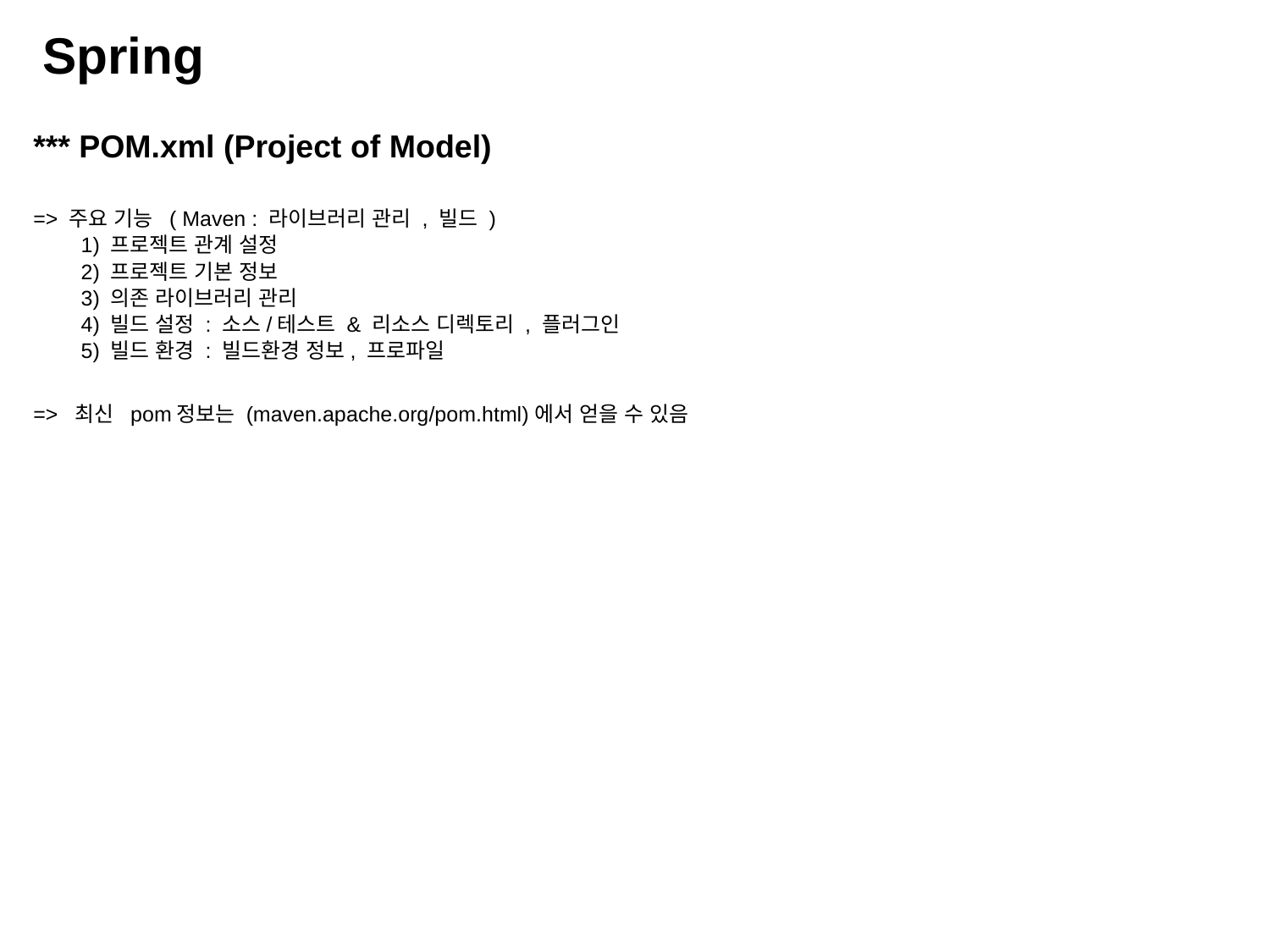

# Spring
*** POM.xml (Project of Model)

=> 주요 기능  ( Maven : 라이브러리 관리 , 빌드 )
1) 프로젝트 관계 설정
2) 프로젝트 기본 정보
3) 의존 라이브러리 관리
4) 빌드 설정 : 소스/테스트 & 리소스 디렉토리 , 플러그인
5) 빌드 환경 : 빌드환경 정보, 프로파일
=>  최신  pom정보는 (maven.apache.org/pom.html)에서 얻을 수 있음